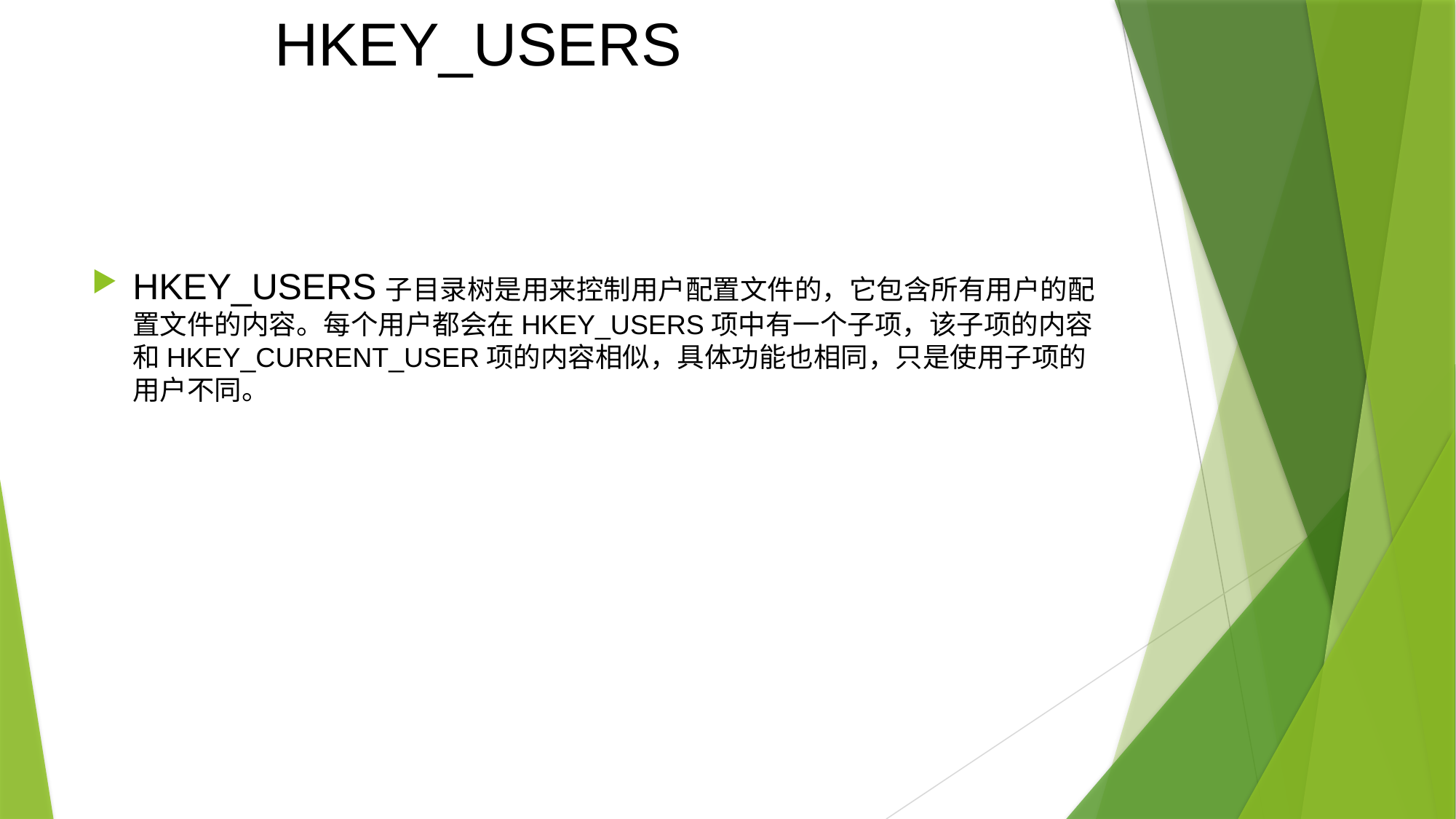

# HKEY_USERS
HKEY_USERS子目录树是用来控制用户配置文件的，它包含所有用户的配置文件的内容。每个用户都会在HKEY_USERS项中有一个子项，该子项的内容和HKEY_CURRENT_USER项的内容相似，具体功能也相同，只是使用子项的用户不同。